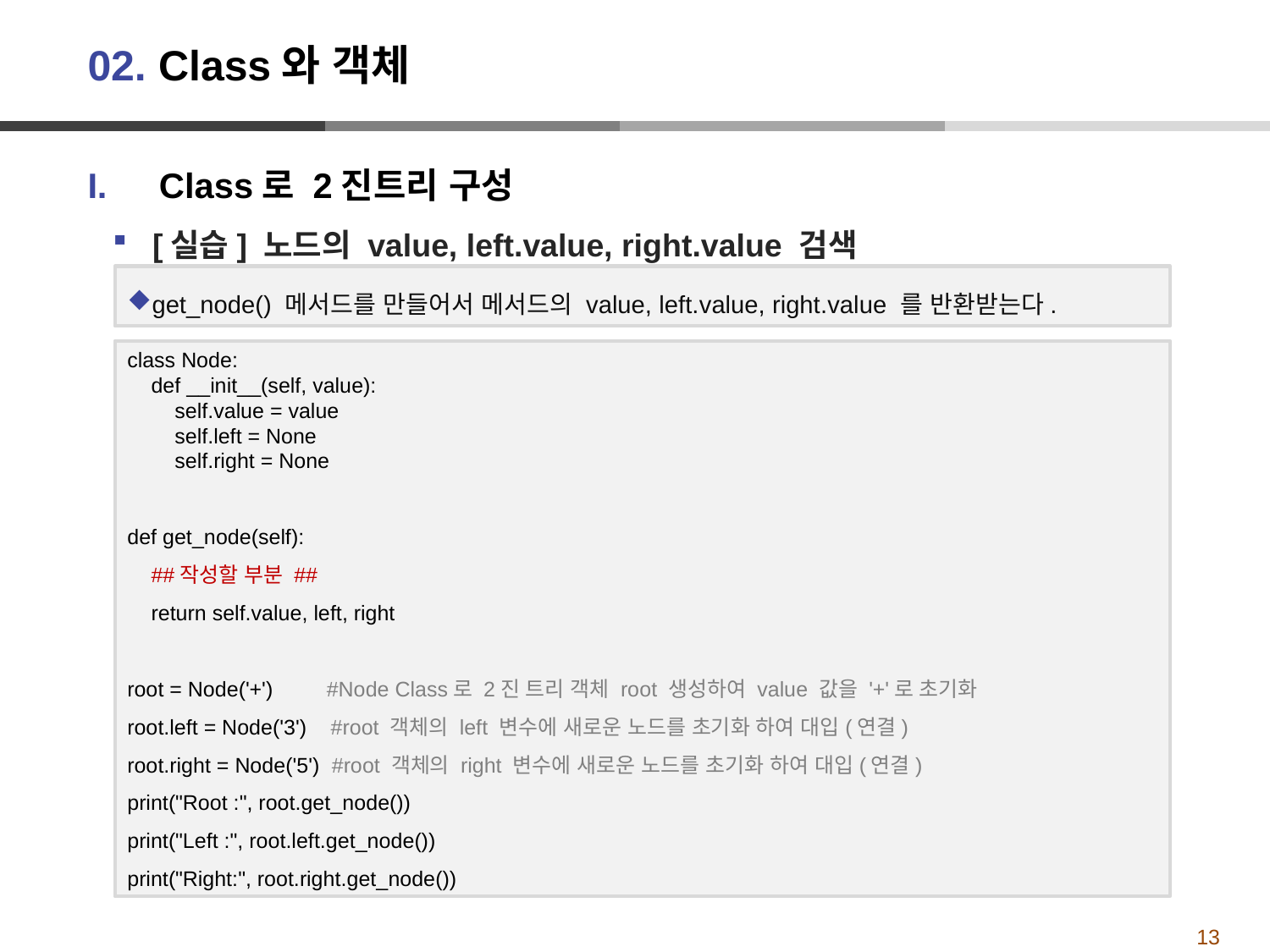

# 02. Class와 객체
Class로 2진트리 구성
[실습] 노드의 value, left.value, right.value 검색
get_node() 메서드를 만들어서 메서드의 value, left.value, right.value 를 반환받는다.
class Node:
    def __init__(self, value):
        self.value = value
        self.left = None
        self.right = None

def get_node(self):
    ##작성할 부분 ##
    return self.value, left, right

root = Node('+')         #Node Class로 2진 트리 객체 root 생성하여 value 값을 '+'로 초기화
root.left = Node('3')    #root 객체의 left 변수에 새로운 노드를 초기화 하여 대입(연결)
root.right = Node('5')  #root 객체의 right 변수에 새로운 노드를 초기화 하여 대입(연결)
print("Root :", root.get_node())
print("Left :", root.left.get_node())
print("Right:", root.right.get_node())